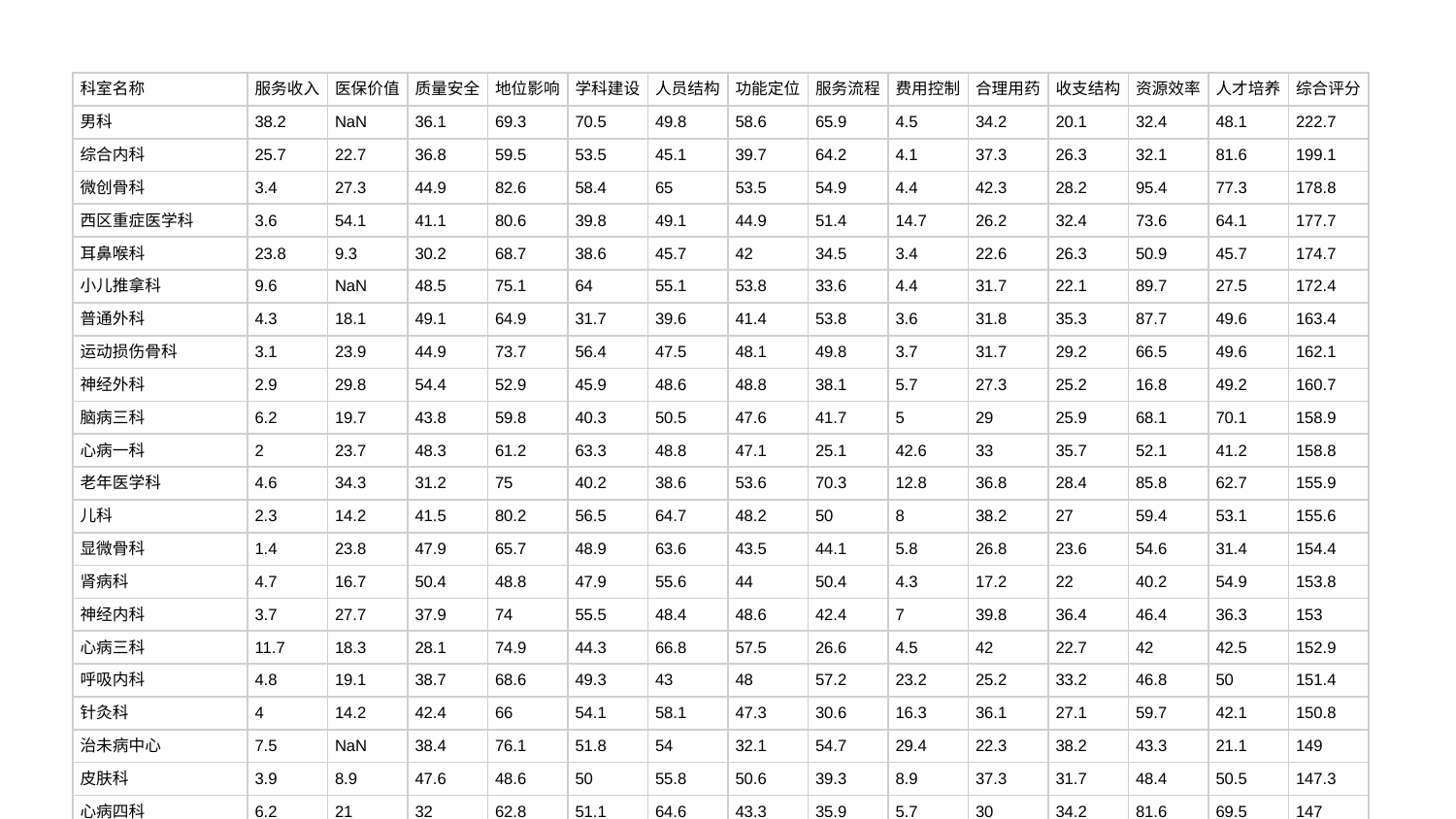

| 科室名称 | 服务收入 | 医保价值 | 质量安全 | 地位影响 | 学科建设 | 人员结构 | 功能定位 | 服务流程 | 费用控制 | 合理用药 | 收支结构 | 资源效率 | 人才培养 | 综合评分 |
| --- | --- | --- | --- | --- | --- | --- | --- | --- | --- | --- | --- | --- | --- | --- |
| 男科 | 38.2 | NaN | 36.1 | 69.3 | 70.5 | 49.8 | 58.6 | 65.9 | 4.5 | 34.2 | 20.1 | 32.4 | 48.1 | 222.7 |
| 综合内科 | 25.7 | 22.7 | 36.8 | 59.5 | 53.5 | 45.1 | 39.7 | 64.2 | 4.1 | 37.3 | 26.3 | 32.1 | 81.6 | 199.1 |
| 微创骨科 | 3.4 | 27.3 | 44.9 | 82.6 | 58.4 | 65 | 53.5 | 54.9 | 4.4 | 42.3 | 28.2 | 95.4 | 77.3 | 178.8 |
| 西区重症医学科 | 3.6 | 54.1 | 41.1 | 80.6 | 39.8 | 49.1 | 44.9 | 51.4 | 14.7 | 26.2 | 32.4 | 73.6 | 64.1 | 177.7 |
| 耳鼻喉科 | 23.8 | 9.3 | 30.2 | 68.7 | 38.6 | 45.7 | 42 | 34.5 | 3.4 | 22.6 | 26.3 | 50.9 | 45.7 | 174.7 |
| 小儿推拿科 | 9.6 | NaN | 48.5 | 75.1 | 64 | 55.1 | 53.8 | 33.6 | 4.4 | 31.7 | 22.1 | 89.7 | 27.5 | 172.4 |
| 普通外科 | 4.3 | 18.1 | 49.1 | 64.9 | 31.7 | 39.6 | 41.4 | 53.8 | 3.6 | 31.8 | 35.3 | 87.7 | 49.6 | 163.4 |
| 运动损伤骨科 | 3.1 | 23.9 | 44.9 | 73.7 | 56.4 | 47.5 | 48.1 | 49.8 | 3.7 | 31.7 | 29.2 | 66.5 | 49.6 | 162.1 |
| 神经外科 | 2.9 | 29.8 | 54.4 | 52.9 | 45.9 | 48.6 | 48.8 | 38.1 | 5.7 | 27.3 | 25.2 | 16.8 | 49.2 | 160.7 |
| 脑病三科 | 6.2 | 19.7 | 43.8 | 59.8 | 40.3 | 50.5 | 47.6 | 41.7 | 5 | 29 | 25.9 | 68.1 | 70.1 | 158.9 |
| 心病一科 | 2 | 23.7 | 48.3 | 61.2 | 63.3 | 48.8 | 47.1 | 25.1 | 42.6 | 33 | 35.7 | 52.1 | 41.2 | 158.8 |
| 老年医学科 | 4.6 | 34.3 | 31.2 | 75 | 40.2 | 38.6 | 53.6 | 70.3 | 12.8 | 36.8 | 28.4 | 85.8 | 62.7 | 155.9 |
| 儿科 | 2.3 | 14.2 | 41.5 | 80.2 | 56.5 | 64.7 | 48.2 | 50 | 8 | 38.2 | 27 | 59.4 | 53.1 | 155.6 |
| 显微骨科 | 1.4 | 23.8 | 47.9 | 65.7 | 48.9 | 63.6 | 43.5 | 44.1 | 5.8 | 26.8 | 23.6 | 54.6 | 31.4 | 154.4 |
| 肾病科 | 4.7 | 16.7 | 50.4 | 48.8 | 47.9 | 55.6 | 44 | 50.4 | 4.3 | 17.2 | 22 | 40.2 | 54.9 | 153.8 |
| 神经内科 | 3.7 | 27.7 | 37.9 | 74 | 55.5 | 48.4 | 48.6 | 42.4 | 7 | 39.8 | 36.4 | 46.4 | 36.3 | 153 |
| 心病三科 | 11.7 | 18.3 | 28.1 | 74.9 | 44.3 | 66.8 | 57.5 | 26.6 | 4.5 | 42 | 22.7 | 42 | 42.5 | 152.9 |
| 呼吸内科 | 4.8 | 19.1 | 38.7 | 68.6 | 49.3 | 43 | 48 | 57.2 | 23.2 | 25.2 | 33.2 | 46.8 | 50 | 151.4 |
| 针灸科 | 4 | 14.2 | 42.4 | 66 | 54.1 | 58.1 | 47.3 | 30.6 | 16.3 | 36.1 | 27.1 | 59.7 | 42.1 | 150.8 |
| 治未病中心 | 7.5 | NaN | 38.4 | 76.1 | 51.8 | 54 | 32.1 | 54.7 | 29.4 | 22.3 | 38.2 | 43.3 | 21.1 | 149 |
| 皮肤科 | 3.9 | 8.9 | 47.6 | 48.6 | 50 | 55.8 | 50.6 | 39.3 | 8.9 | 37.3 | 31.7 | 48.4 | 50.5 | 147.3 |
| 心病四科 | 6.2 | 21 | 32 | 62.8 | 51.1 | 64.6 | 43.3 | 35.9 | 5.7 | 30 | 34.2 | 81.6 | 69.5 | 147 |